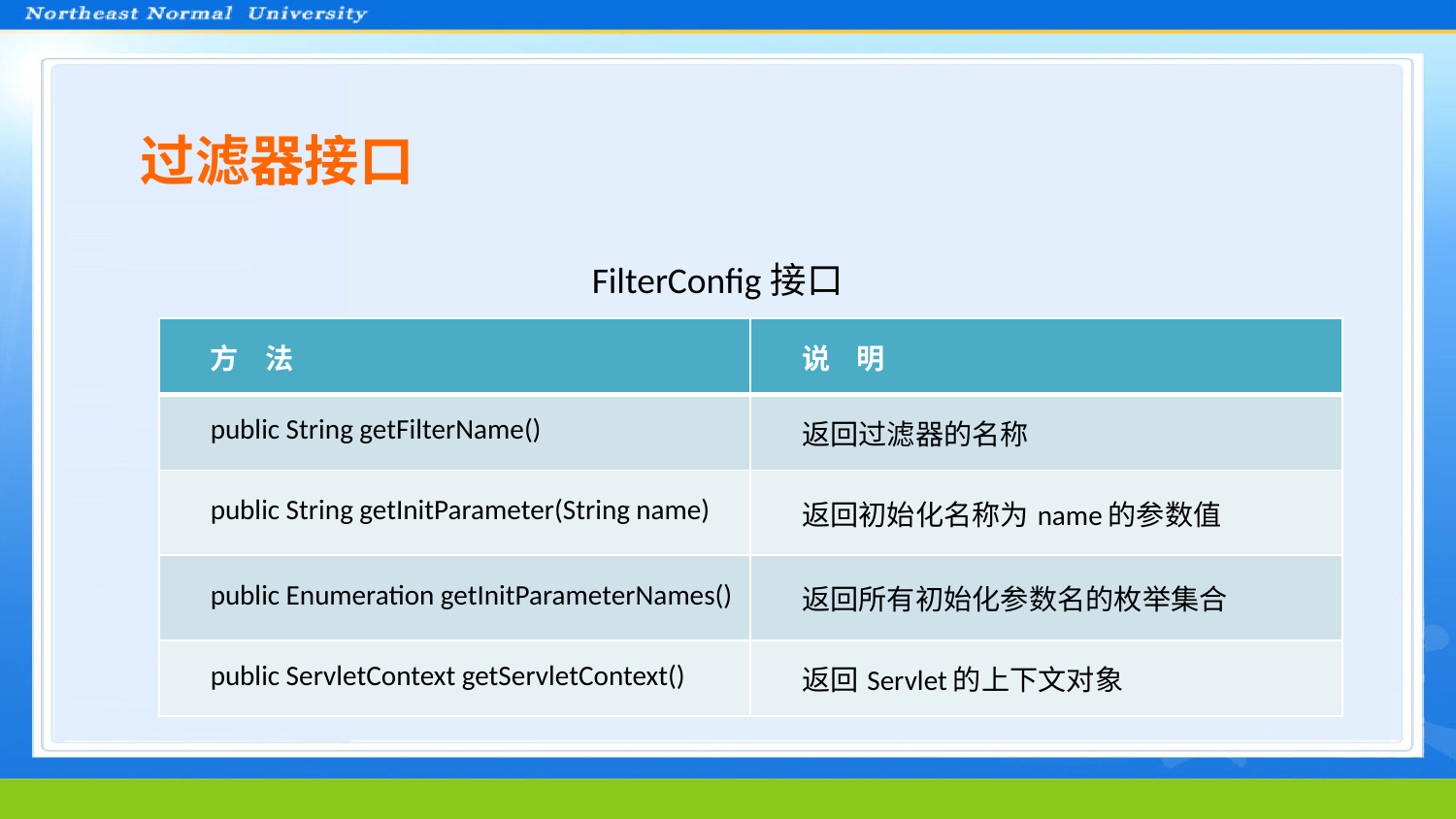

过滤器接口
FilterConfig接口
| 方 法 | 说 明 |
| --- | --- |
| public String getFilterName() | 返回过滤器的名称 |
| public String getInitParameter(String name) | 返回初始化名称为name的参数值 |
| public Enumeration getInitParameterNames() | 返回所有初始化参数名的枚举集合 |
| public ServletContext getServletContext() | 返回Servlet的上下文对象 |